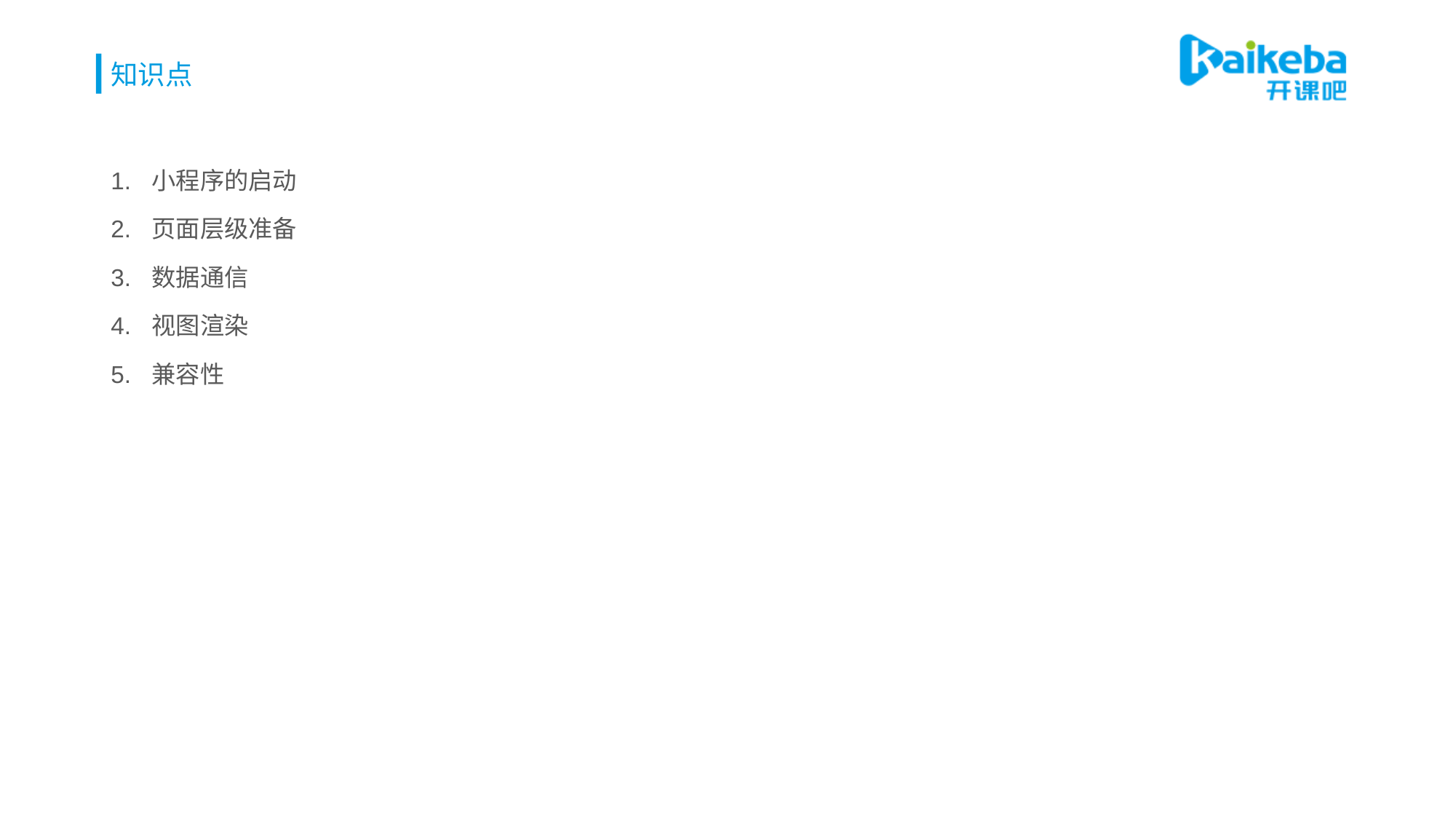

# 知识点
小程序的启动
页面层级准备
数据通信
视图渲染
兼容性